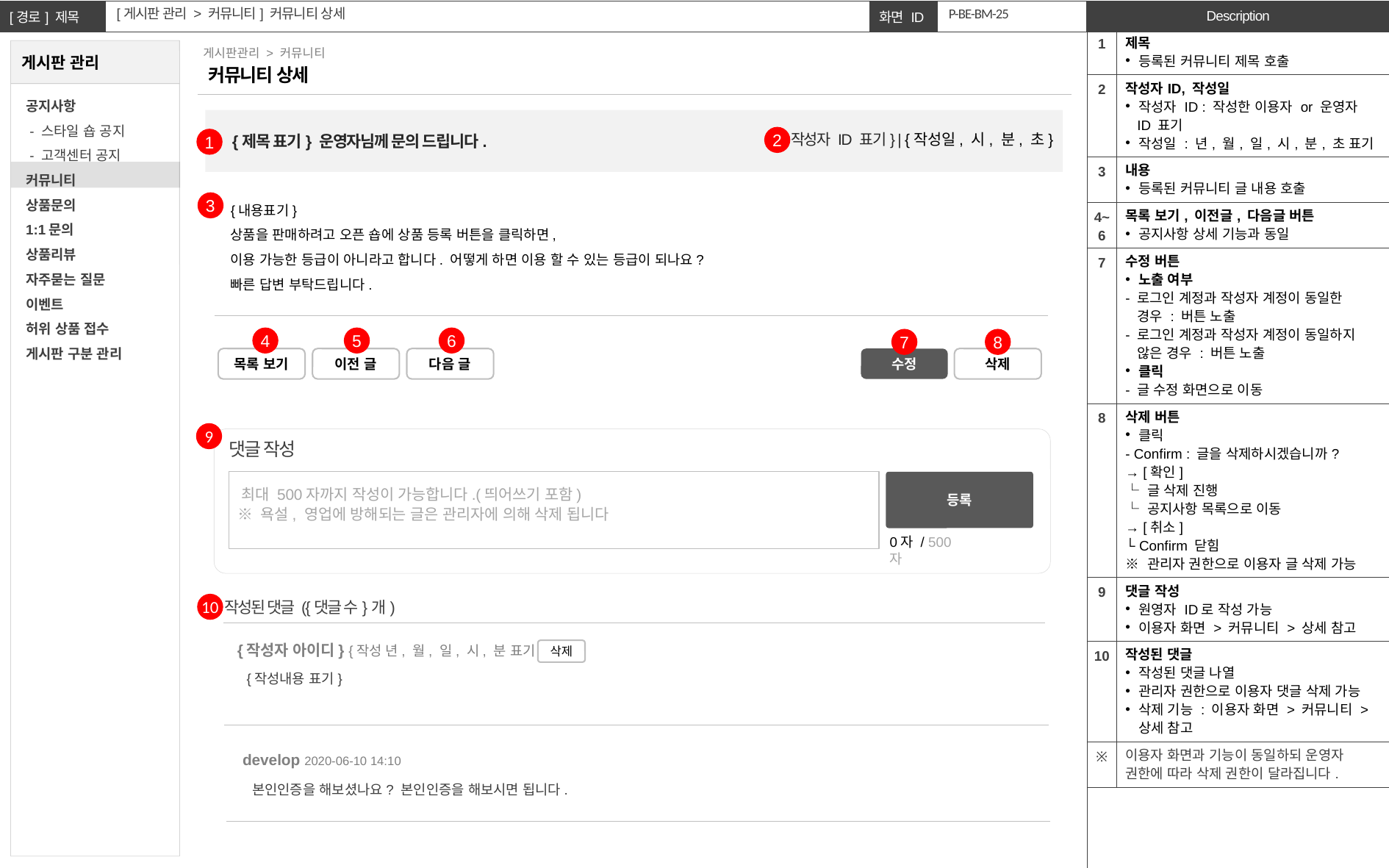

[게시판 관리 > 커뮤니티] 커뮤니티 상세
# P-BE-BM-25
| 1 | 제목 등록된 커뮤니티 제목 호출 |
| --- | --- |
| 2 | 작성자ID, 작성일 작성자 ID : 작성한 이용자 or 운영자 ID 표기 작성일 : 년, 월, 일, 시, 분, 초 표기 |
| 3 | 내용 등록된 커뮤니티 글 내용 호출 |
| 4~6 | 목록 보기, 이전글, 다음글 버튼 공지사항 상세 기능과 동일 |
| 7 | 수정 버튼 노출 여부 - 로그인 계정과 작성자 계정이 동일한 경우 : 버튼 노출 - 로그인 계정과 작성자 계정이 동일하지 않은 경우 : 버튼 노출 클릭 - 글 수정 화면으로 이동 |
| 8 | 삭제 버튼 클릭 - Confirm : 글을 삭제하시겠습니까? → [확인] └ 글 삭제 진행 └ 공지사항 목록으로 이동 → [취소] └ Confirm 닫힘 ※ 관리자 권한으로 이용자 글 삭제 가능 |
| 9 | 댓글 작성 원영자 ID로 작성 가능 이용자 화면 > 커뮤니티 > 상세 참고 |
| 10 | 작성된 댓글 작성된 댓글 나열 관리자 권한으로 이용자 댓글 삭제 가능 삭제 기능 : 이용자 화면 > 커뮤니티 > 상세 참고 |
| ※ | 이용자 화면과 기능이 동일하되 운영자 권한에 따라 삭제 권한이 달라집니다. |
|  |  |
게시판관리 > 커뮤니티
커뮤니티 상세

{작성자 ID 표기} | {작성일, 시, 분, 초}
{제목 표기} 운영자님께 문의 드립니다.
2
1

{내용표기}
상품을 판매하려고 오픈 숍에 상품 등록 버튼을 클릭하면,
이용 가능한 등급이 아니라고 합니다. 어떻게 하면 이용 할 수 있는 등급이 되나요?
빠른 답변 부탁드립니다.
3
4
5
6
7
8
목록 보기
이전 글
다음 글
수정
삭제
9

댓글 작성
 최대 500자까지 작성이 가능합니다.(띄어쓰기 포함)
 ※ 욕설, 영업에 방해되는 글은 관리자에 의해 삭제 됩니다
등록
0자 / 500자
10
작성된 댓글 ({댓글 수}개)
{작성자 아이디} {작성 년, 월, 일, 시, 분 표기}
삭제
{작성내용 표기}
develop 2020-06-10 14:10
본인인증을 해보셨나요? 본인인증을 해보시면 됩니다.